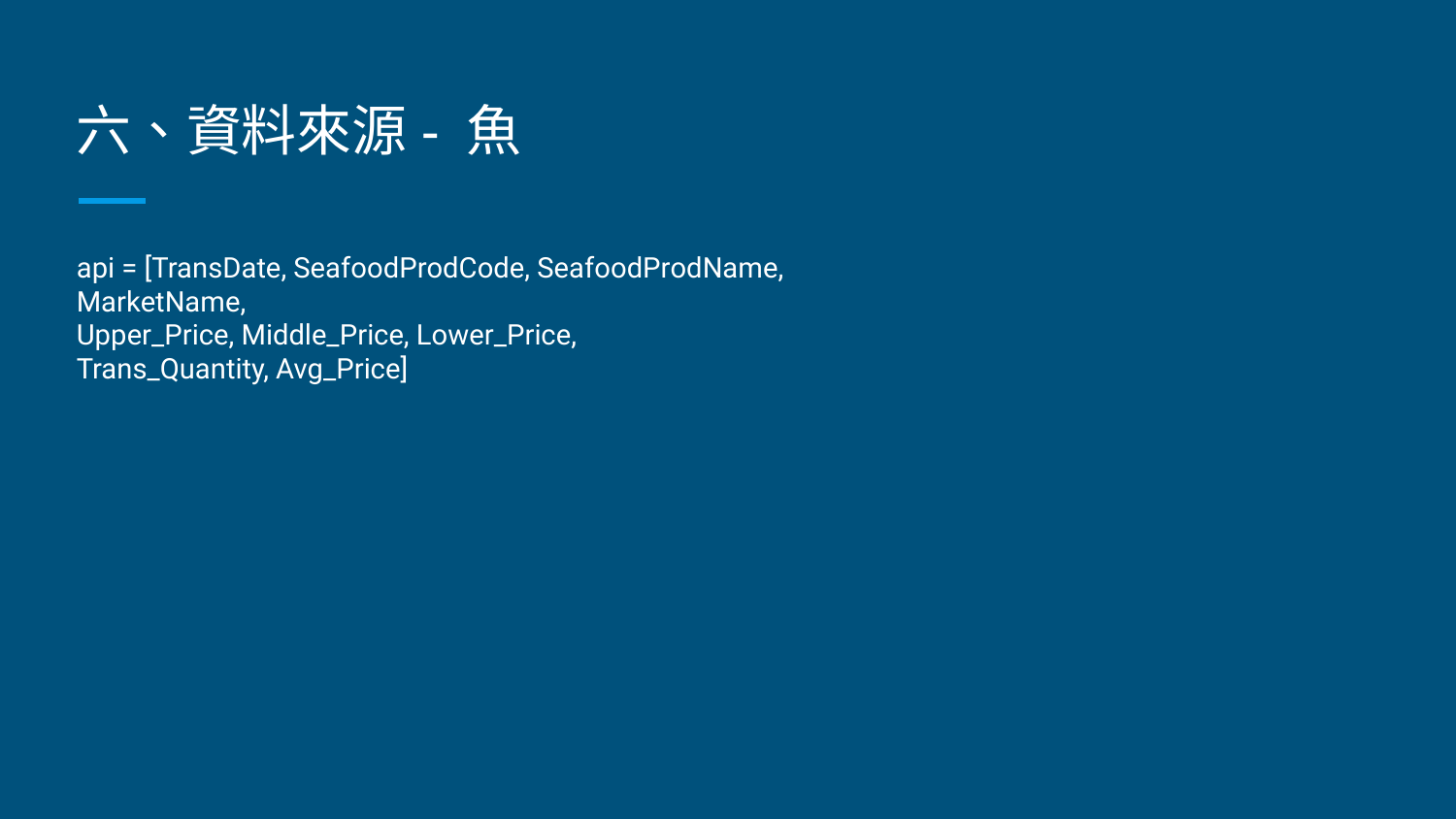

# 六、資料來源- 魚
api = [TransDate, SeafoodProdCode, SeafoodProdName,
MarketName,
Upper_Price, Middle_Price, Lower_Price,
Trans_Quantity, Avg_Price]